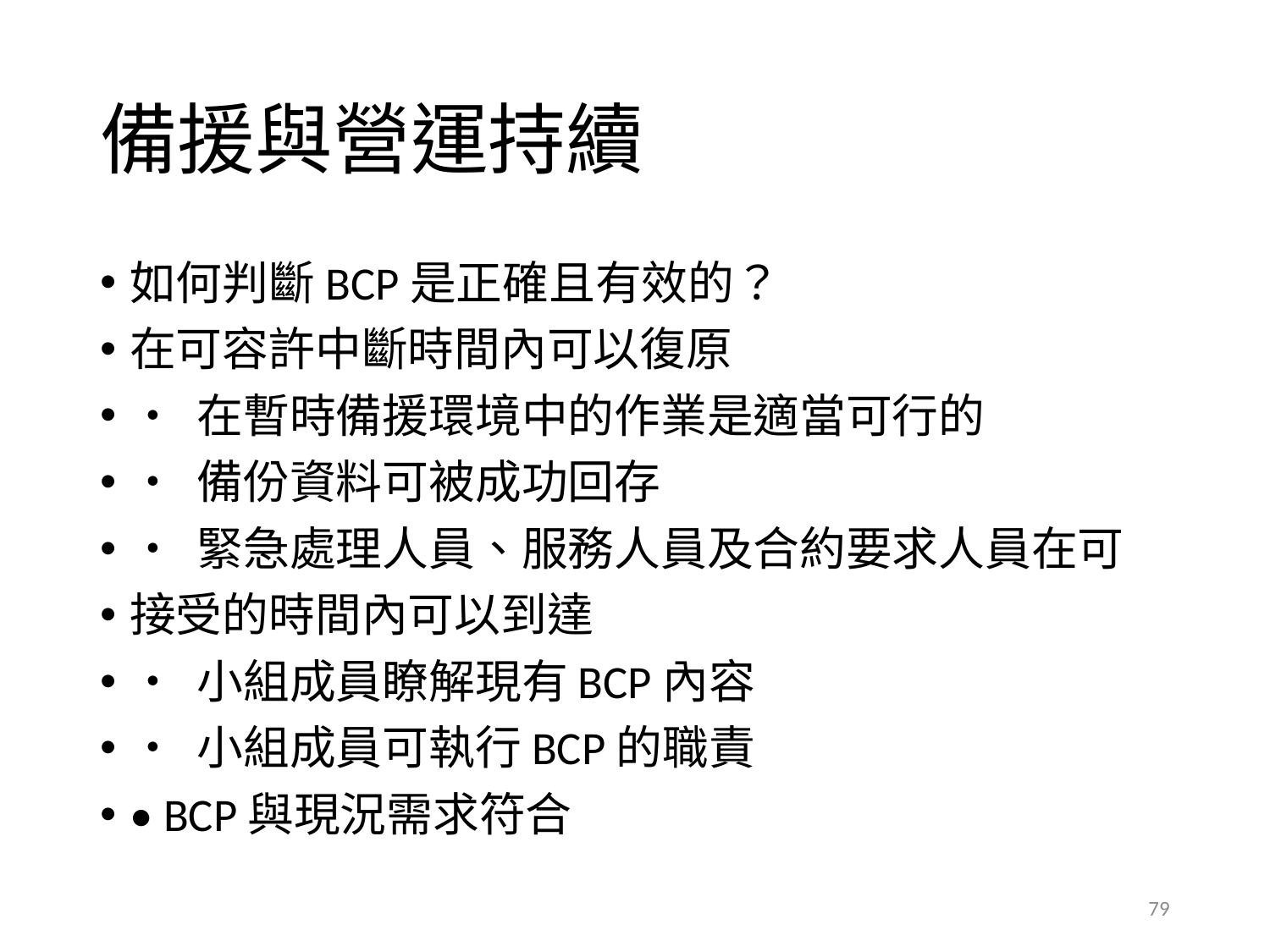

# 備援與營運持續
如何判斷BCP是正確且有效的？
在可容許中斷時間內可以復原
• 在暫時備援環境中的作業是適當可行的
• 備份資料可被成功回存
• 緊急處理人員、服務人員及合約要求人員在可
接受的時間內可以到達
• 小組成員瞭解現有BCP內容
• 小組成員可執行BCP的職責
• BCP與現況需求符合
79